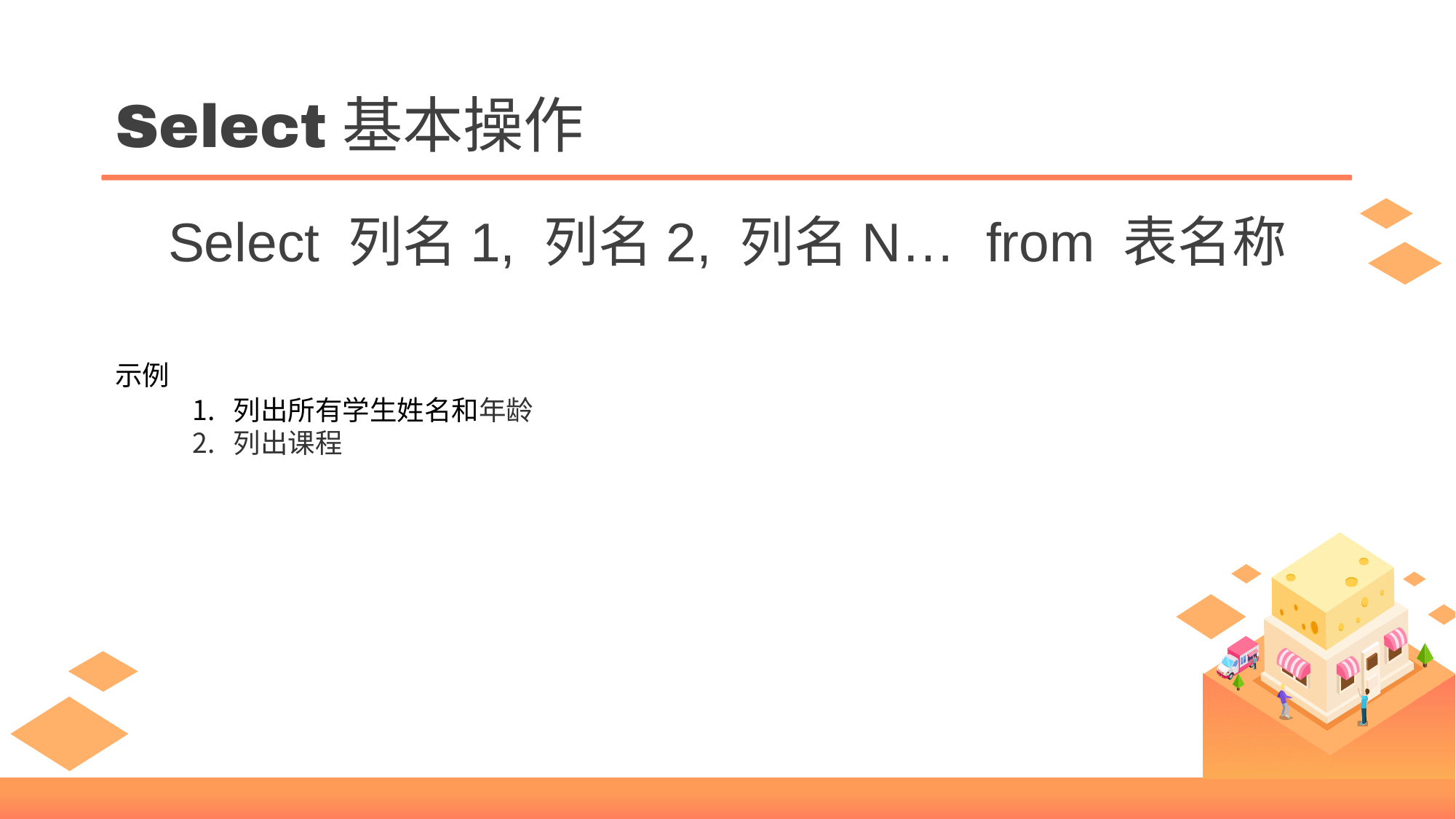

# Select基本操作
Select 列名1, 列名2, 列名N…  from 表名称

示例
列出所有学生姓名和年龄
列出课程